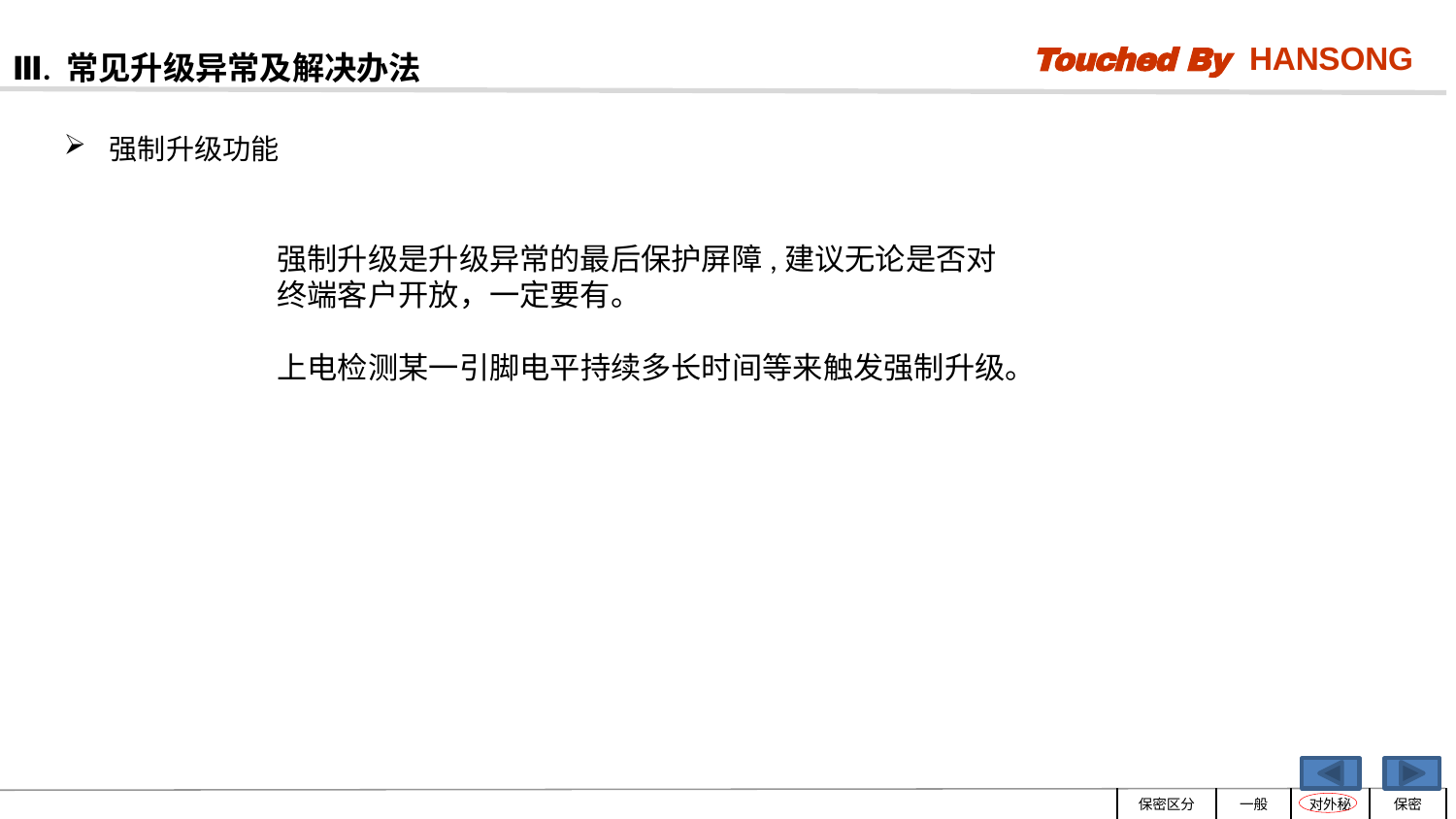

Ⅲ. 常见升级异常及解决办法
强制升级功能

强制升级是升级异常的最后保护屏障,建议无论是否对终端客户开放，一定要有。

上电检测某一引脚电平持续多长时间等来触发强制升级。